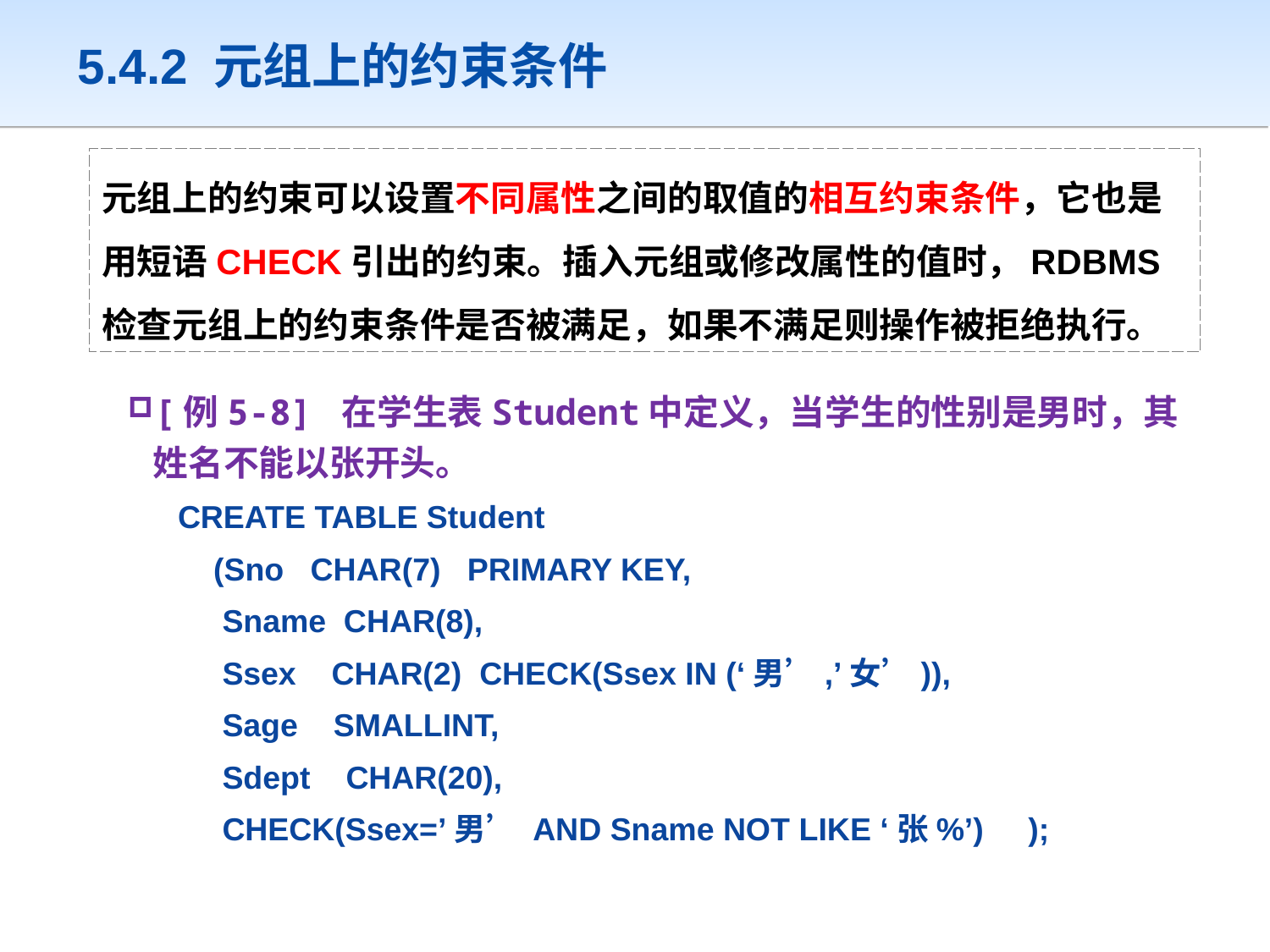

# 5.4.2 元组上的约束条件
元组上的约束可以设置不同属性之间的取值的相互约束条件，它也是用短语CHECK引出的约束。插入元组或修改属性的值时，RDBMS检查元组上的约束条件是否被满足，如果不满足则操作被拒绝执行。

[例5-8] 在学生表Student中定义，当学生的性别是男时，其姓名不能以张开头。
CREATE TABLE Student
    (Sno   CHAR(7)   PRIMARY KEY,
     Sname  CHAR(8),
     Ssex    CHAR(2)  CHECK(Ssex IN (‘男’,’女’)),
     Sage    SMALLINT,
     Sdept    CHAR(20),
     CHECK(Ssex=’男’ AND Sname NOT LIKE ‘张%’)     );